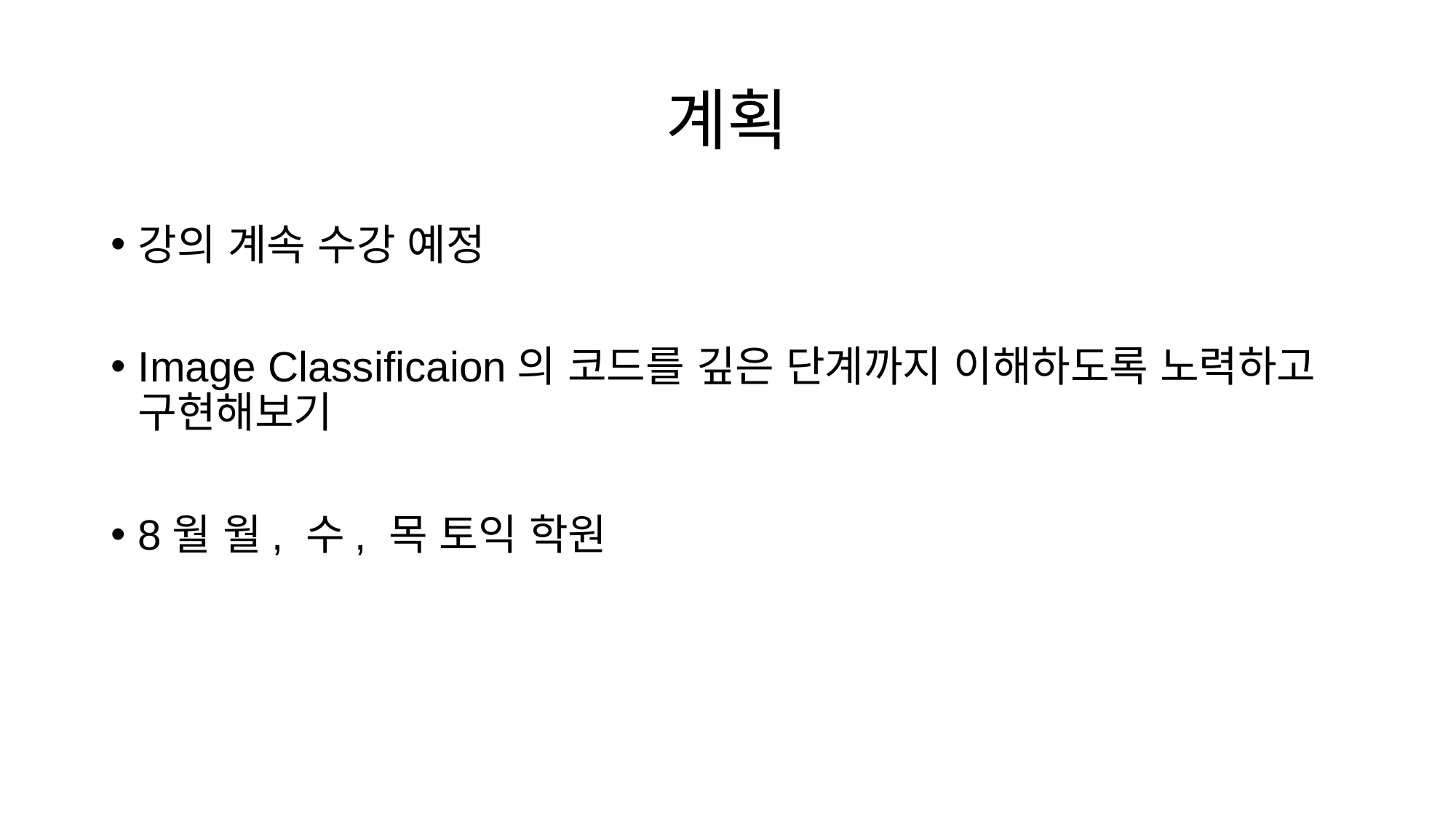

# 계획
강의 계속 수강 예정

Image Classificaion의 코드를 깊은 단계까지 이해하도록 노력하고 구현해보기

8월 월, 수, 목 토익 학원